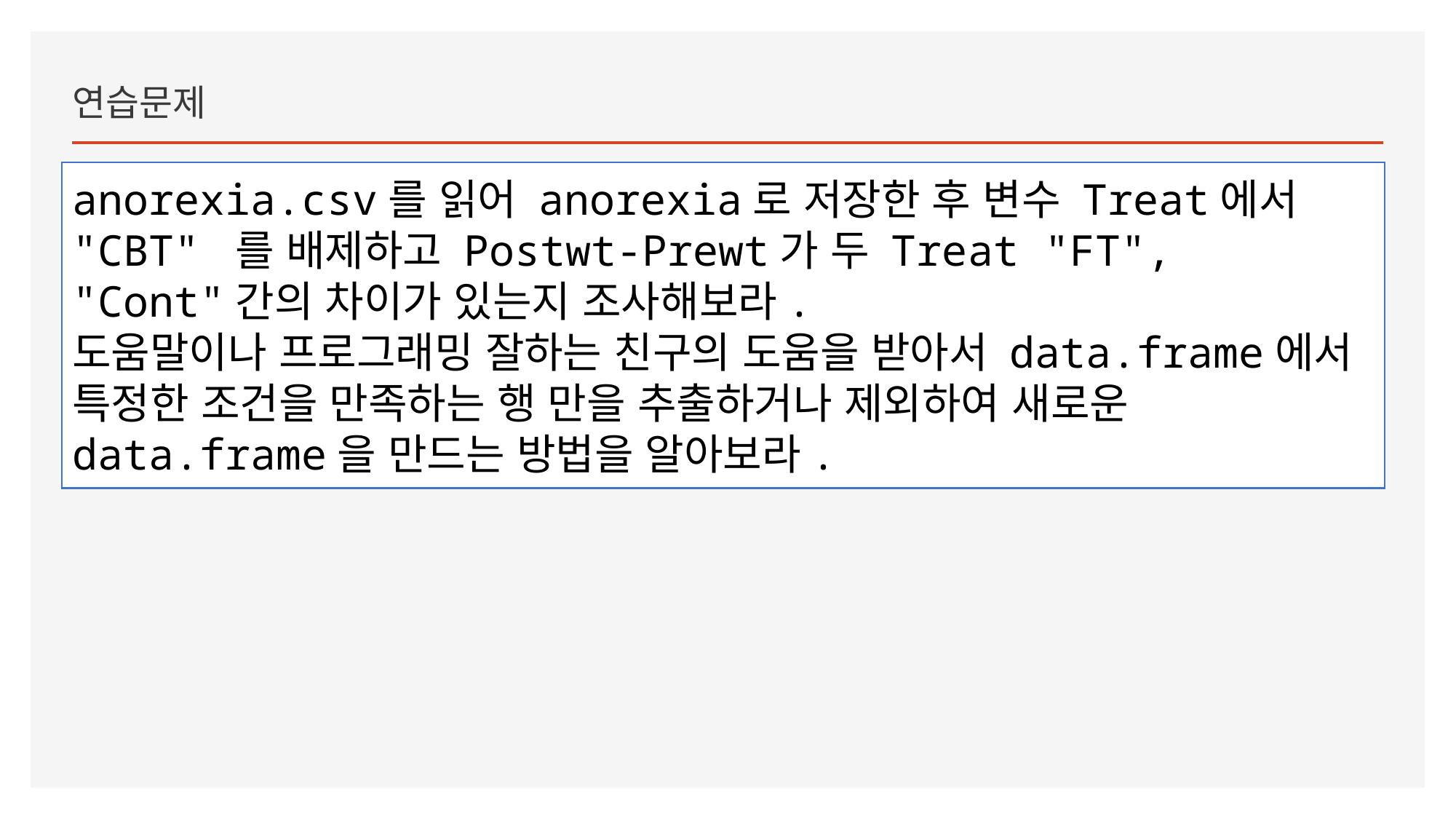

연습문제
anorexia.csv를 읽어 anorexia로 저장한 후 변수 Treat에서 "CBT" 를 배제하고 Postwt-Prewt가 두 Treat "FT", "Cont"간의 차이가 있는지 조사해보라.
도움말이나 프로그래밍 잘하는 친구의 도움을 받아서 data.frame에서 특정한 조건을 만족하는 행 만을 추출하거나 제외하여 새로운 data.frame을 만드는 방법을 알아보라.